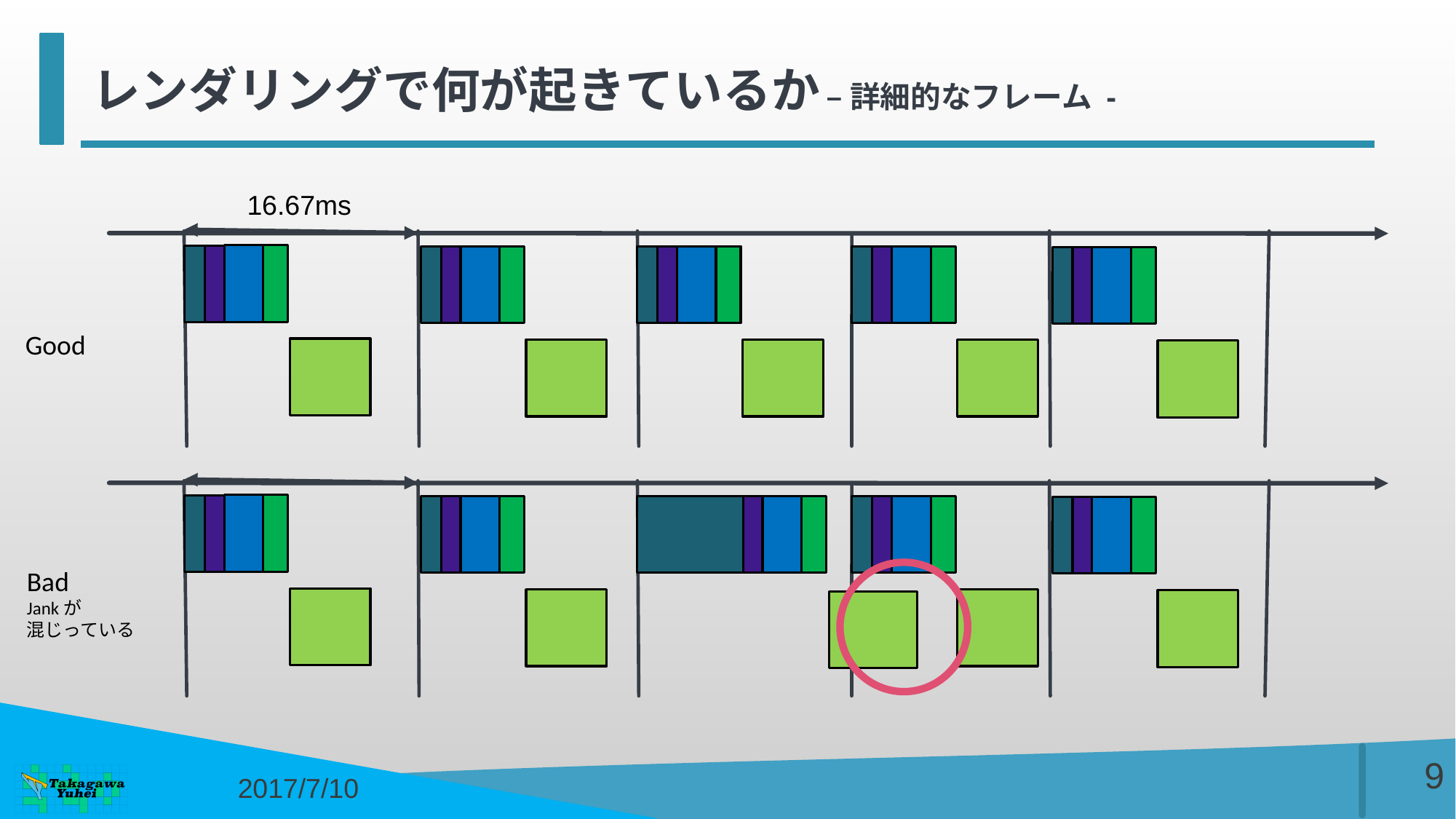

# レンダリングで何が起きているか – 詳細的なフレーム -
16.67ms

Good

Bad
Jankが
混じっている

9
2017/7/10